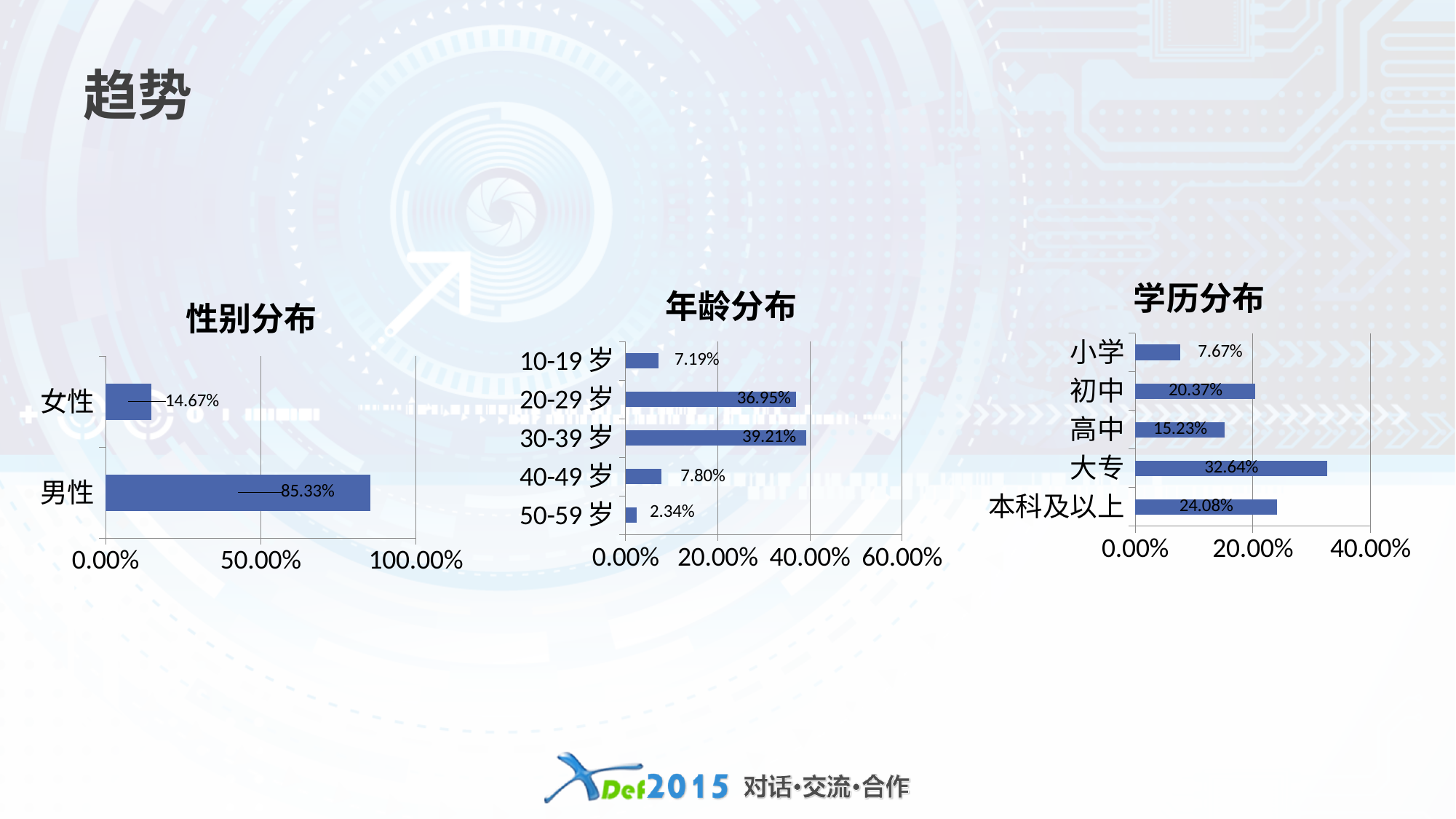

# 趋势

### Chart:

| Category | 学历分布 |
|---|---|
| 本科及以上 | 0.2408 |
| 大专 | 0.3264 |
| 高中 | 0.1523 |
| 初中 | 0.2037 |
| 小学 | 0.0767 |

### Chart:

| Category | 年龄分布 |
|---|---|
| 50-59岁 | 0.0234 |
| 40-49岁 | 0.078 |
| 30-39岁 | 0.3921 |
| 20-29岁 | 0.3695 |
| 10-19岁 | 0.0719 |

### Chart: 性别分布

| Category | 系列 1 |
|---|---|
| 男性 | 0.8533 |
| 女性 | 0.1467 |